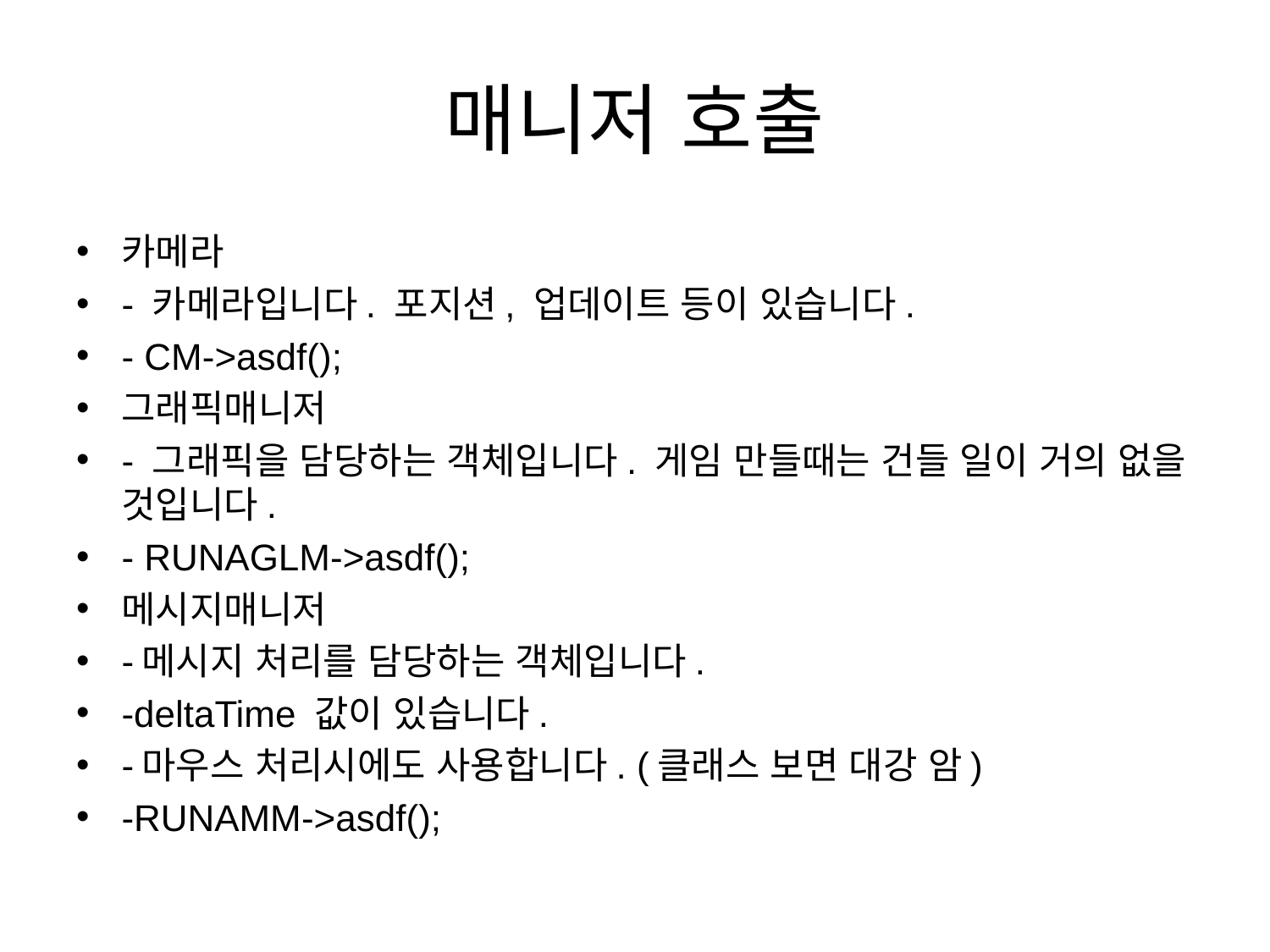

# 매니저 호출
카메라
- 카메라입니다. 포지션, 업데이트 등이 있습니다.
- CM->asdf();
그래픽매니저
- 그래픽을 담당하는 객체입니다. 게임 만들때는 건들 일이 거의 없을 것입니다.
- RUNAGLM->asdf();
메시지매니저
-메시지 처리를 담당하는 객체입니다.
-deltaTime 값이 있습니다.
-마우스 처리시에도 사용합니다. (클래스 보면 대강 암)
-RUNAMM->asdf();